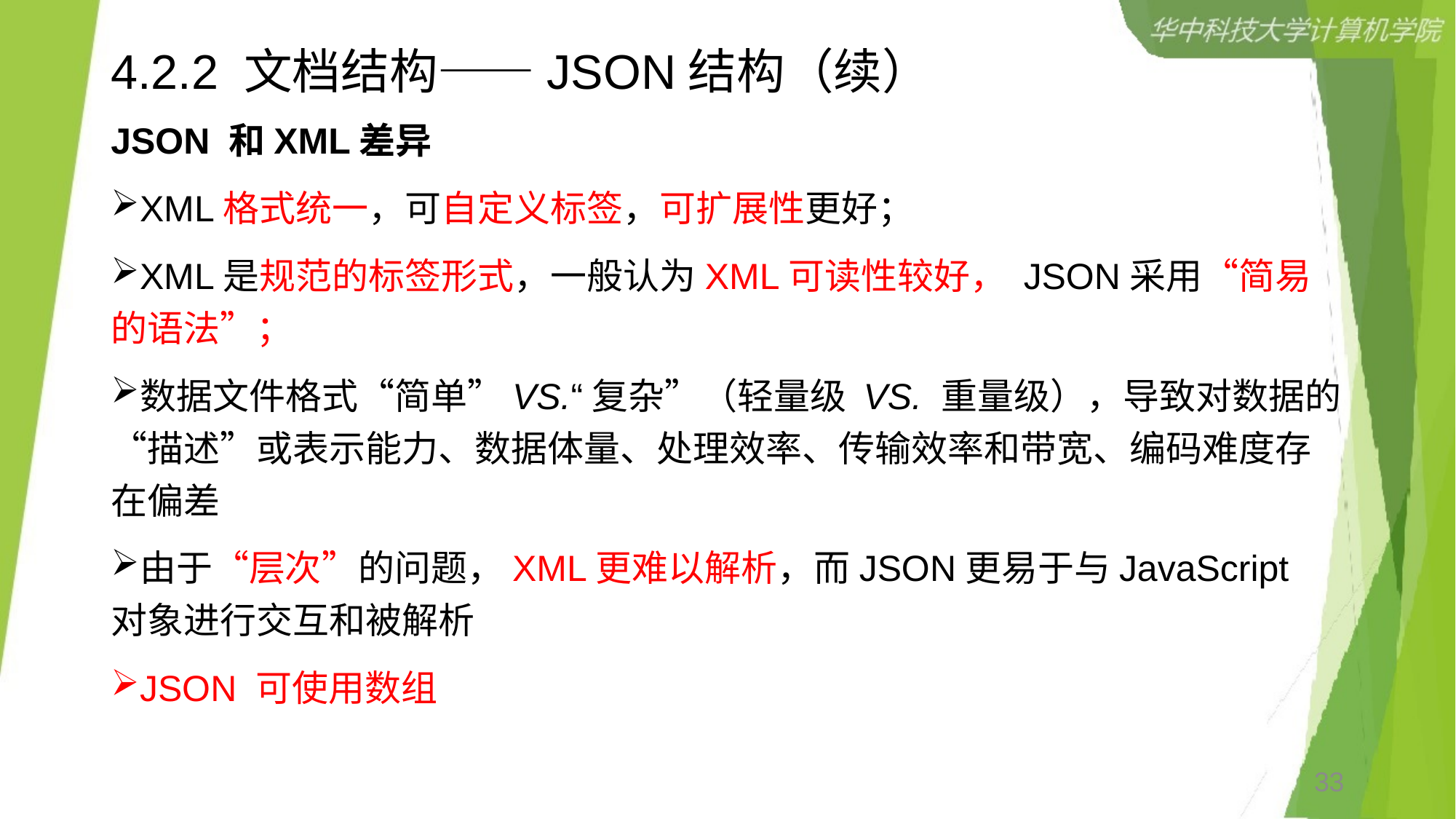

# 4.2.2 文档结构——JSON结构（续）
JSON 和XML差异
XML格式统一，可自定义标签，可扩展性更好；
XML是规范的标签形式，一般认为XML可读性较好， JSON采用“简易的语法”；
数据文件格式“简单”VS.“复杂”（轻量级 VS. 重量级），导致对数据的“描述”或表示能力、数据体量、处理效率、传输效率和带宽、编码难度存在偏差
由于“层次”的问题，XML更难以解析，而JSON更易于与JavaScript  对象进行交互和被解析
JSON 可使用数组
33